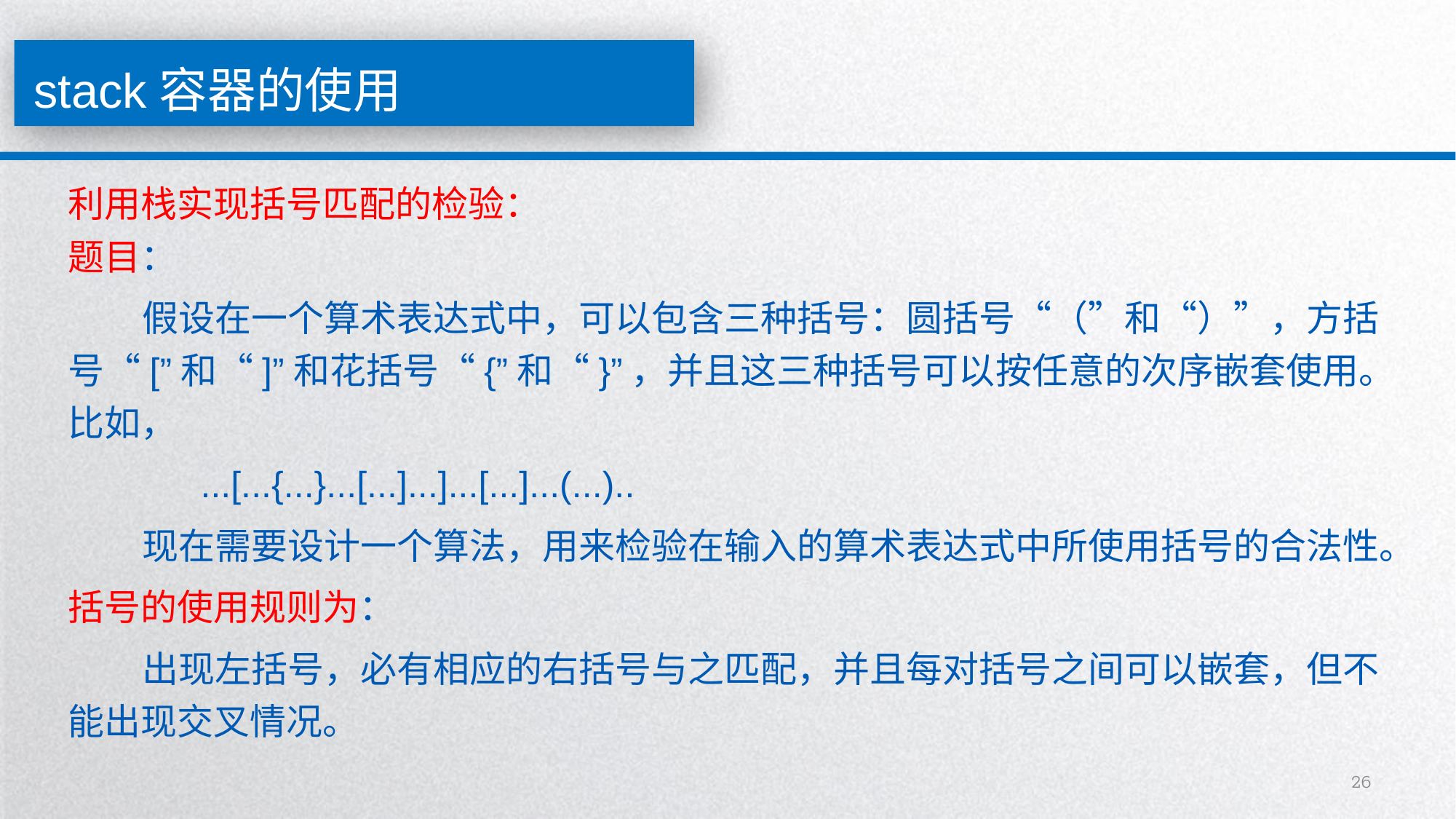

stack容器的使用
利用栈实现括号匹配的检验：
题目：
        假设在一个算术表达式中，可以包含三种括号：圆括号“（”和“）”，方括号“[”和“]”和花括号“{”和“}”，并且这三种括号可以按任意的次序嵌套使用。比如，
             ...[...{...}...[...]...]...[...]...(...)..
        现在需要设计一个算法，用来检验在输入的算术表达式中所使用括号的合法性。
括号的使用规则为：
        出现左括号，必有相应的右括号与之匹配，并且每对括号之间可以嵌套，但不能出现交叉情况。
26